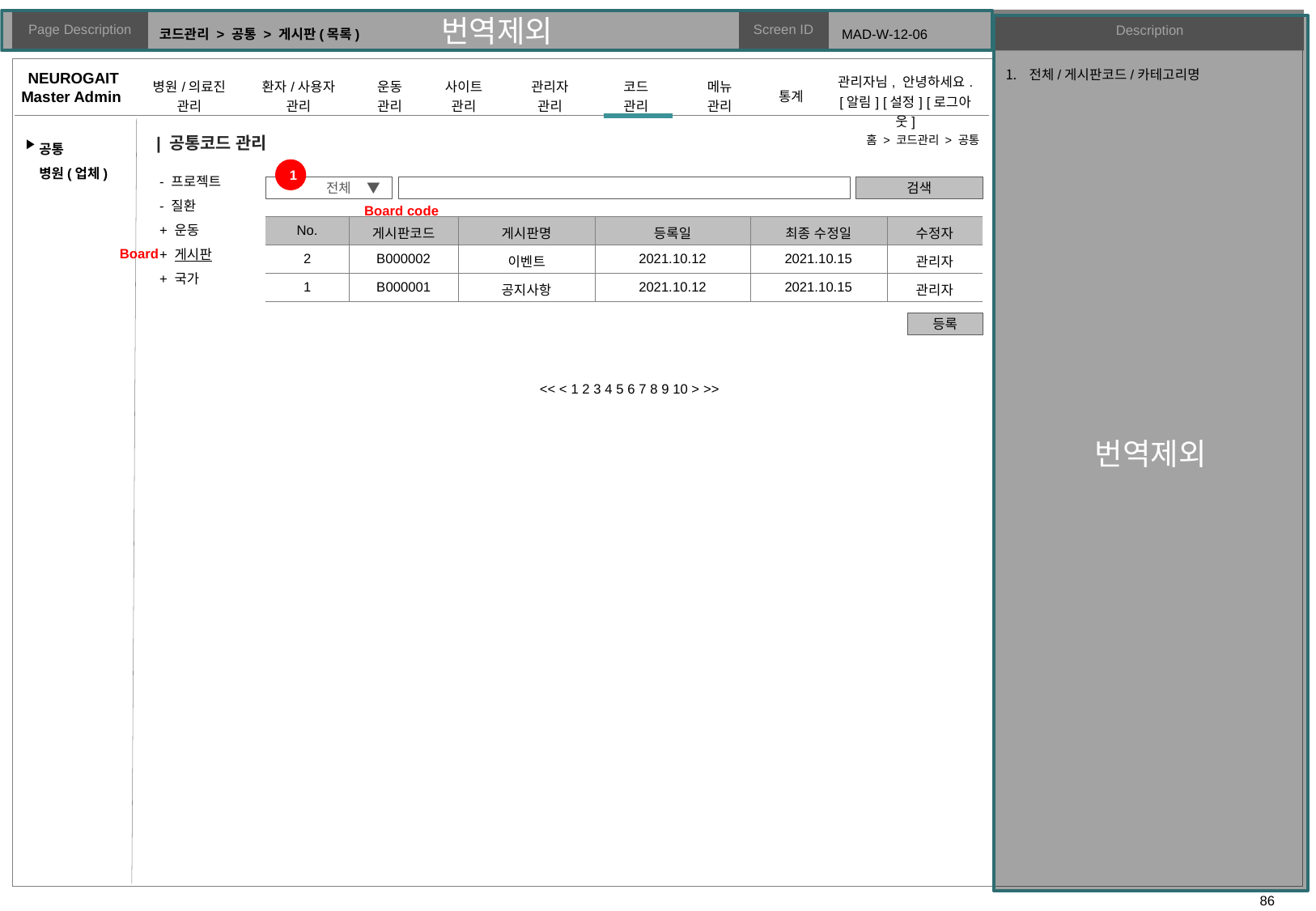

# 코드관리 > 공통 > 게시판(목록)
MAD-W-12-06
전체/게시판코드/카테고리명
| 공통코드 관리
홈 > 코드관리 > 공통
▶
- 프로젝트
- 질환
+ 운동
+ 게시판
+ 국가
1
전체    ▼

검색
Board code
| No. | 게시판코드 | 게시판명 | 등록일 | 최종 수정일 | 수정자 |
| --- | --- | --- | --- | --- | --- |
| 2 | B000002 | 이벤트 | 2021.10.12 | 2021.10.15 | 관리자 |
| 1 | B000001 | 공지사항 | 2021.10.12 | 2021.10.15 | 관리자 |
Board
등록
<< < 1 2 3 4 5 6 7 8 9 10 > >>